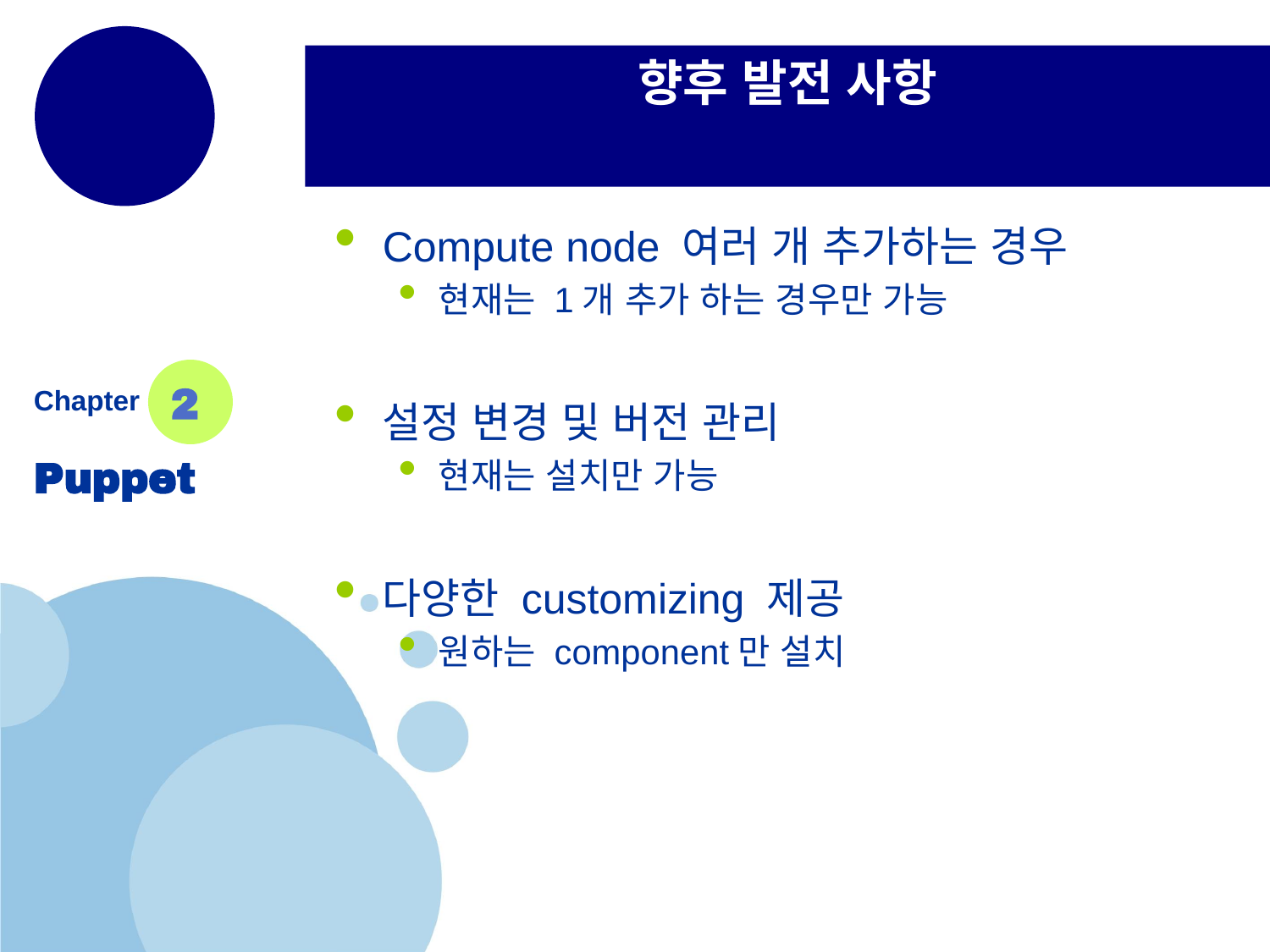

# 향후 발전 사항
Compute node 여러 개 추가하는 경우
현재는 1개 추가 하는 경우만 가능

설정 변경 및 버전 관리
현재는 설치만 가능

다양한 customizing 제공
원하는 component만 설치

2
Chapter
Puppet